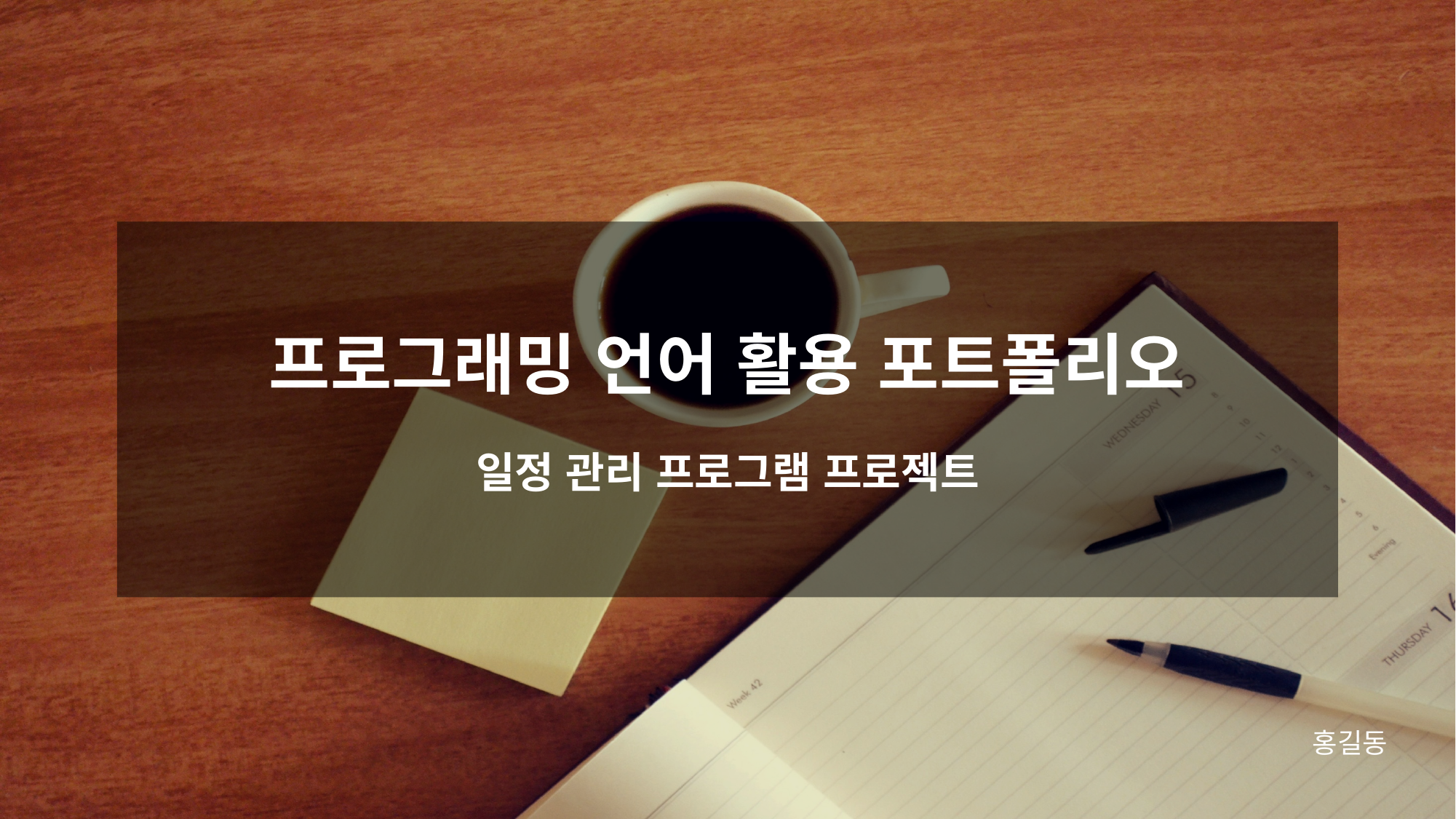

프로그래밍 언어 활용 포트폴리오
일정 관리 프로그램 프로젝트
홍길동